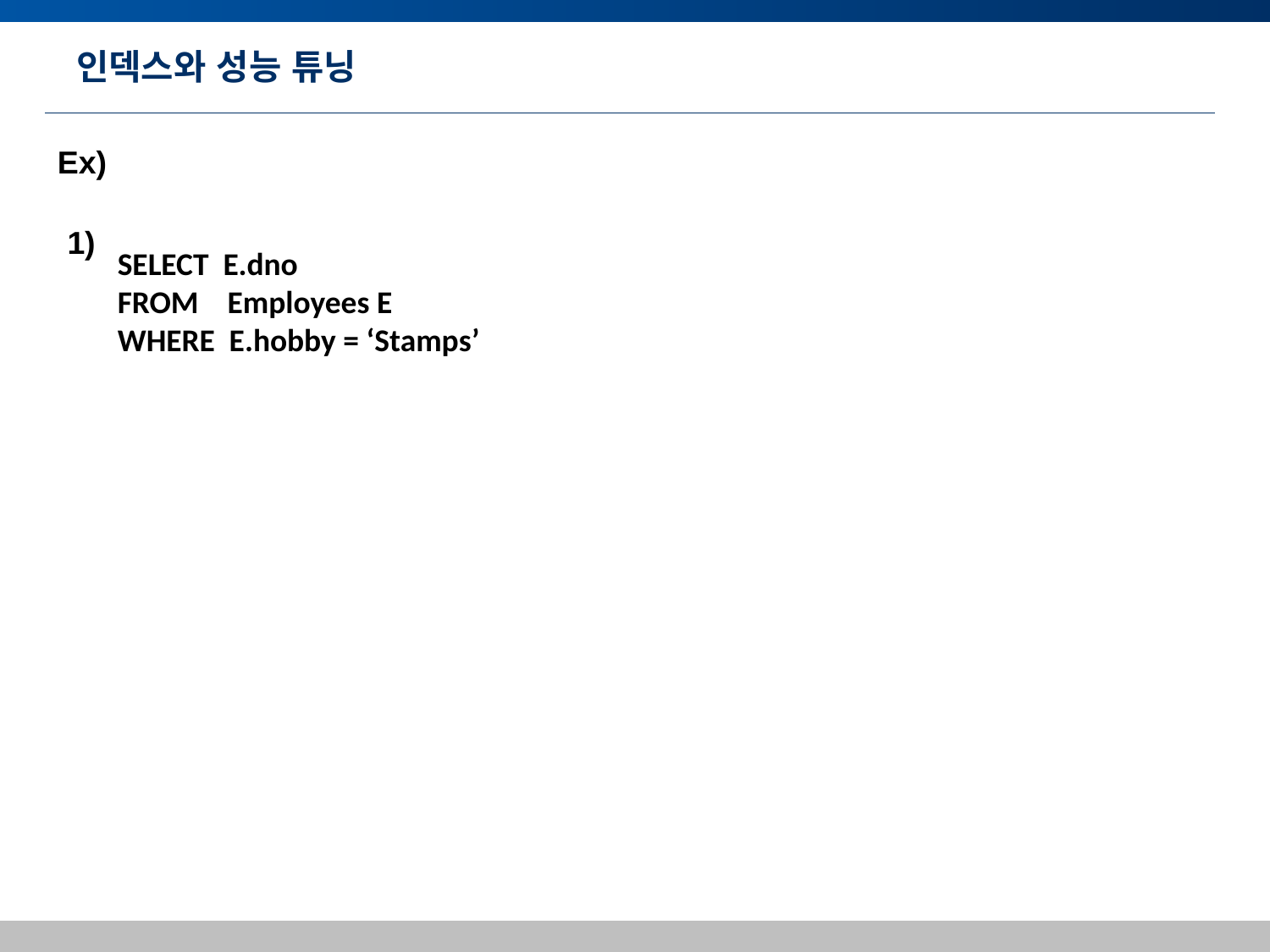

# 인덱스와 성능 튜닝
Ex)
1)
SELECT  E.dno
FROM    Employees E
WHERE  E.hobby = ‘Stamps’